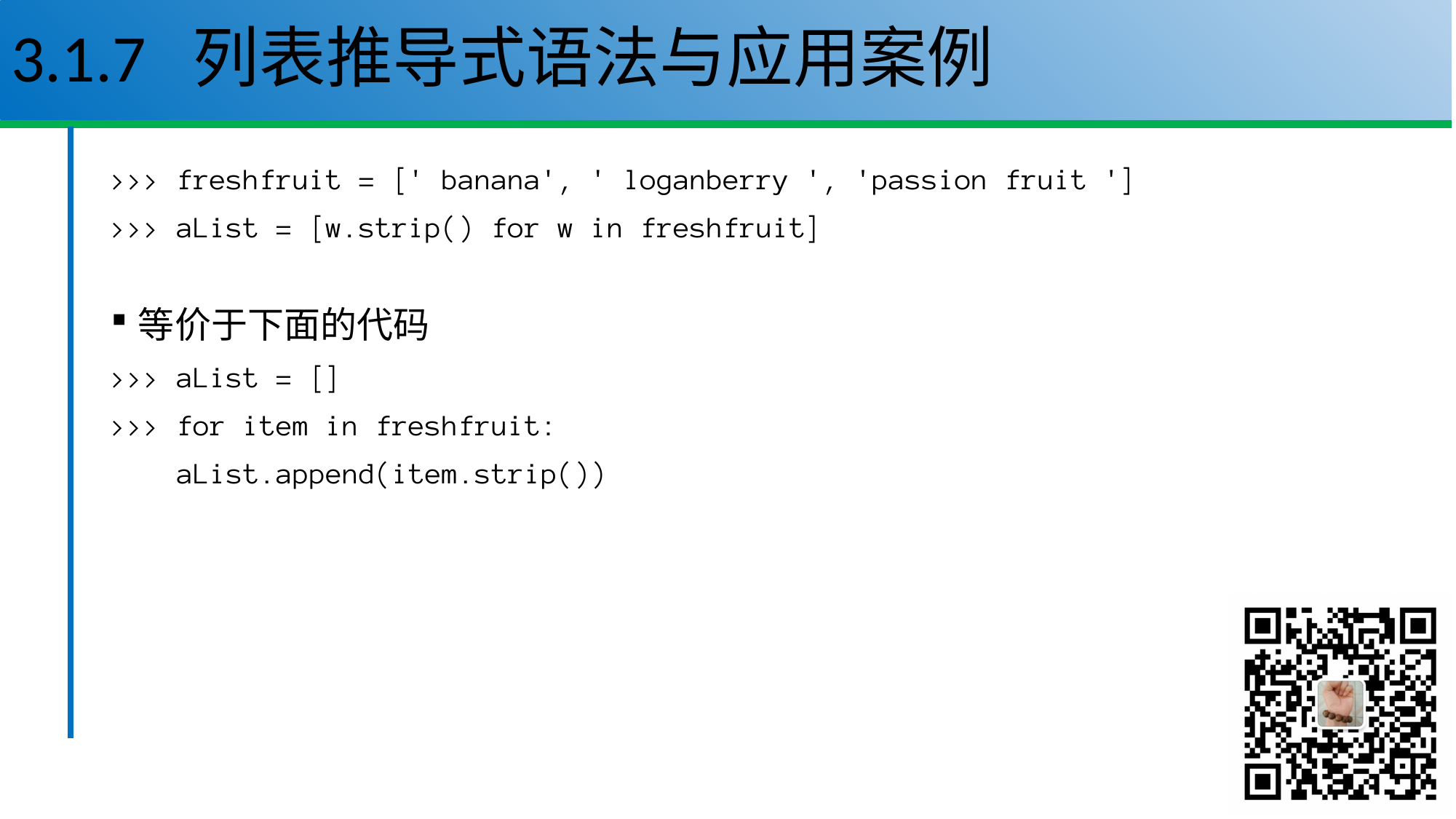

# 3.1.7  列表推导式语法与应用案例
>>> freshfruit = [' banana', ' loganberry ', 'passion fruit ']
>>> aList = [w.strip() for w in freshfruit]

等价于下面的代码
>>> aList = []
>>> for item in freshfruit:
    aList.append(item.strip())
27